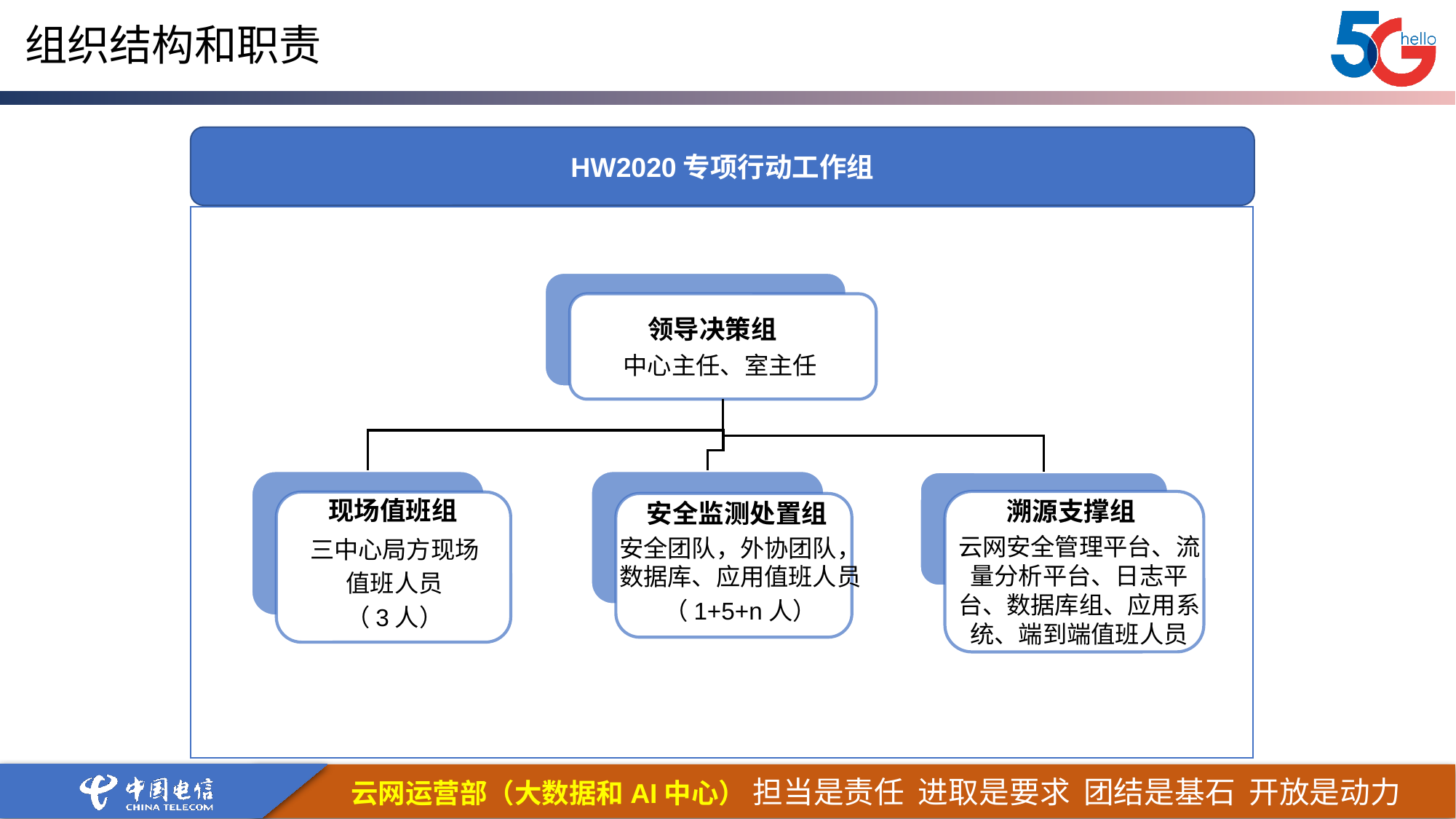

组织结构和职责

HW2020专项行动工作组

      领导决策组
中心主任、室主任

现场值班组
溯源支撑组

安全监测处置组

云网安全管理平台、流量分析平台、日志平台、数据库组、应用系统、端到端值班人员
安全团队，外协团队，数据库、应用值班人员
（1+5+n人）
三中心局方现场
值班人员
（3人）